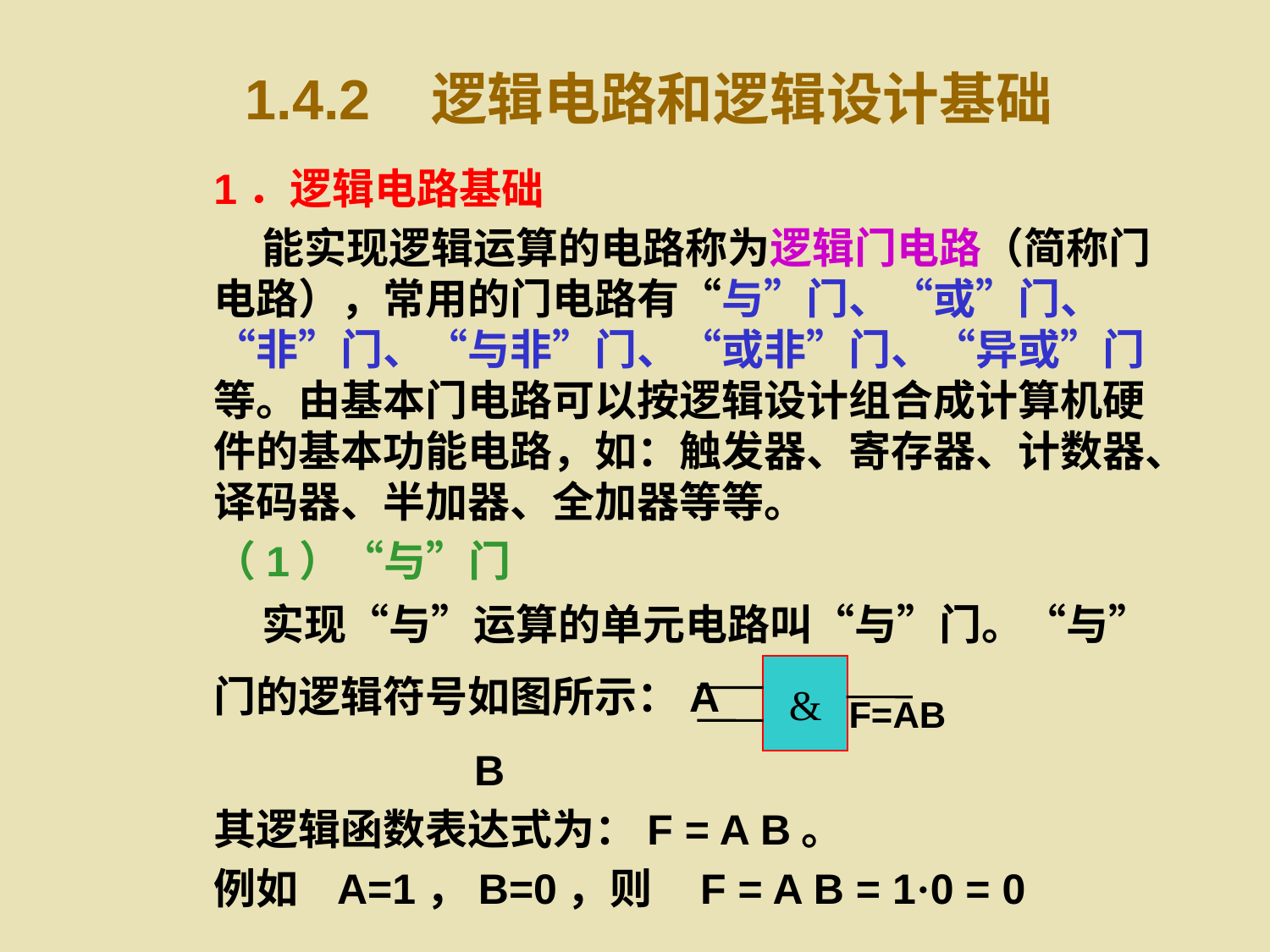

1.4.2   逻辑电路和逻辑设计基础
1．逻辑电路基础
    能实现逻辑运算的电路称为逻辑门电路（简称门电路），常用的门电路有“与”门、“或”门、“非”门、“与非”门、“或非”门、“异或”门等。由基本门电路可以按逻辑设计组合成计算机硬件的基本功能电路，如：触发器、寄存器、计数器、译码器、半加器、全加器等等。
（1）“与”门
    实现“与”运算的单元电路叫“与”门。“与”门的逻辑符号如图所示：A           F=AB
                      B
其逻辑函数表达式为：F = A B。
例如   A=1，B=0，则    F = A B = 1·0 = 0

&